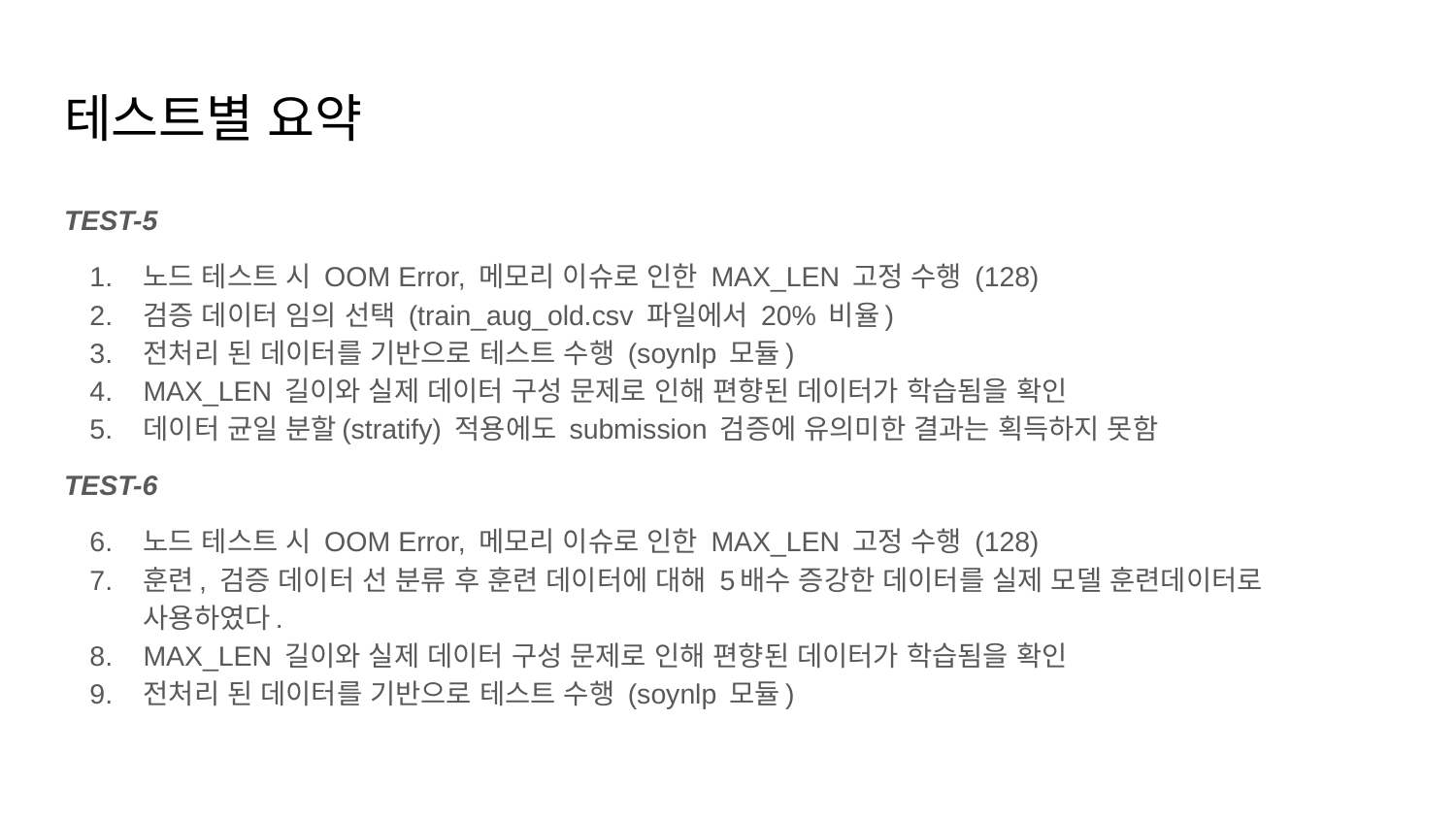

# 테스트별 요약
TEST-5
노드 테스트 시 OOM Error, 메모리 이슈로 인한 MAX_LEN 고정 수행 (128)
검증 데이터 임의 선택 (train_aug_old.csv 파일에서 20% 비율)
전처리 된 데이터를 기반으로 테스트 수행 (soynlp 모듈)
MAX_LEN 길이와 실제 데이터 구성 문제로 인해 편향된 데이터가 학습됨을 확인
데이터 균일 분할(stratify) 적용에도 submission 검증에 유의미한 결과는 획득하지 못함
TEST-6
노드 테스트 시 OOM Error, 메모리 이슈로 인한 MAX_LEN 고정 수행 (128)
훈련, 검증 데이터 선 분류 후 훈련 데이터에 대해 5배수 증강한 데이터를 실제 모델 훈련데이터로 사용하였다.
MAX_LEN 길이와 실제 데이터 구성 문제로 인해 편향된 데이터가 학습됨을 확인
전처리 된 데이터를 기반으로 테스트 수행 (soynlp 모듈)